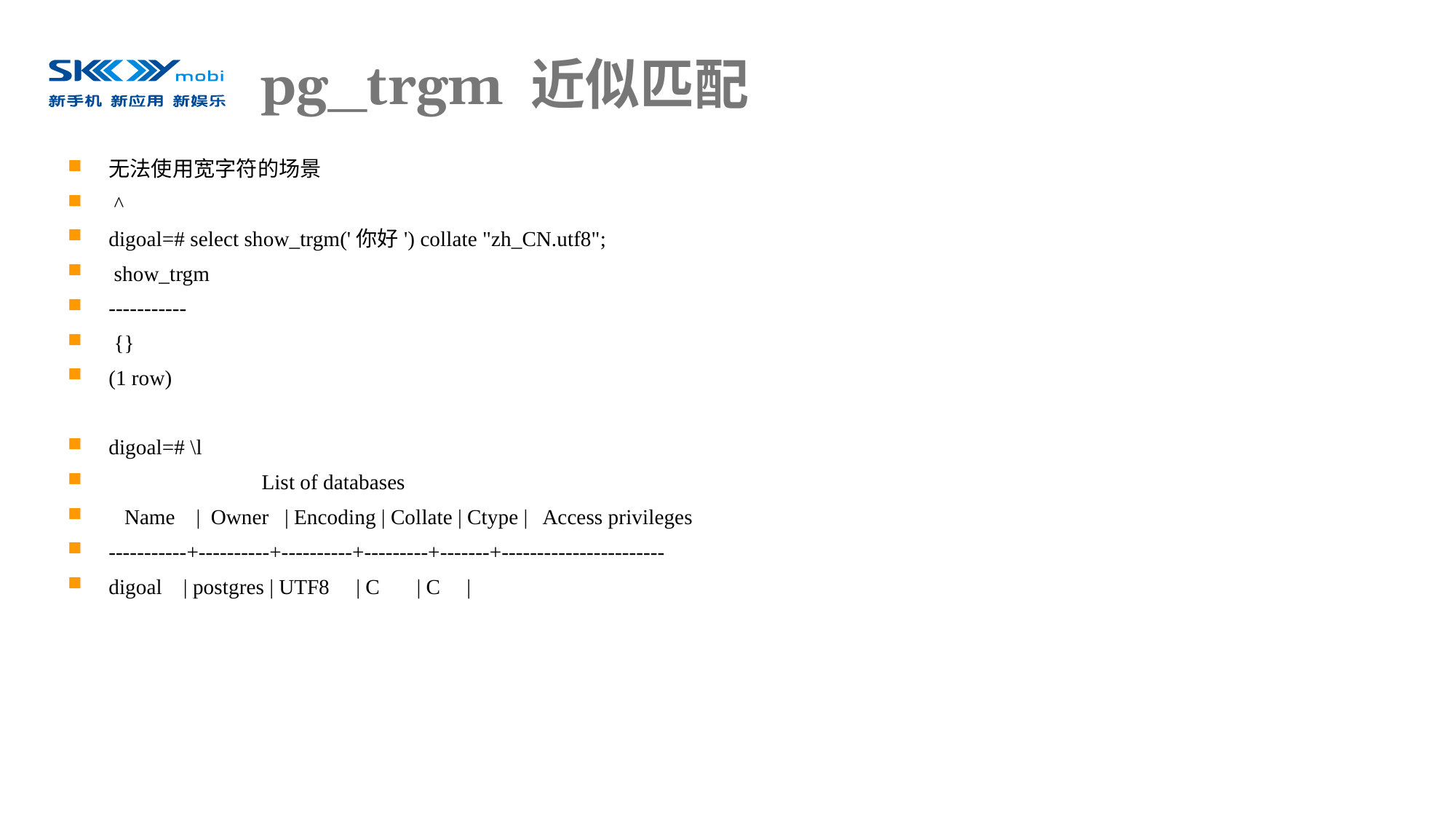

# pg_trgm 近似匹配
无法使用宽字符的场景
 ^
digoal=# select show_trgm('你好') collate "zh_CN.utf8";
 show_trgm
-----------
 {}
(1 row)

digoal=# \l
                             List of databases
   Name    |  Owner   | Encoding | Collate | Ctype |   Access privileges
-----------+----------+----------+---------+-------+-----------------------
digoal    | postgres | UTF8     | C       | C     |